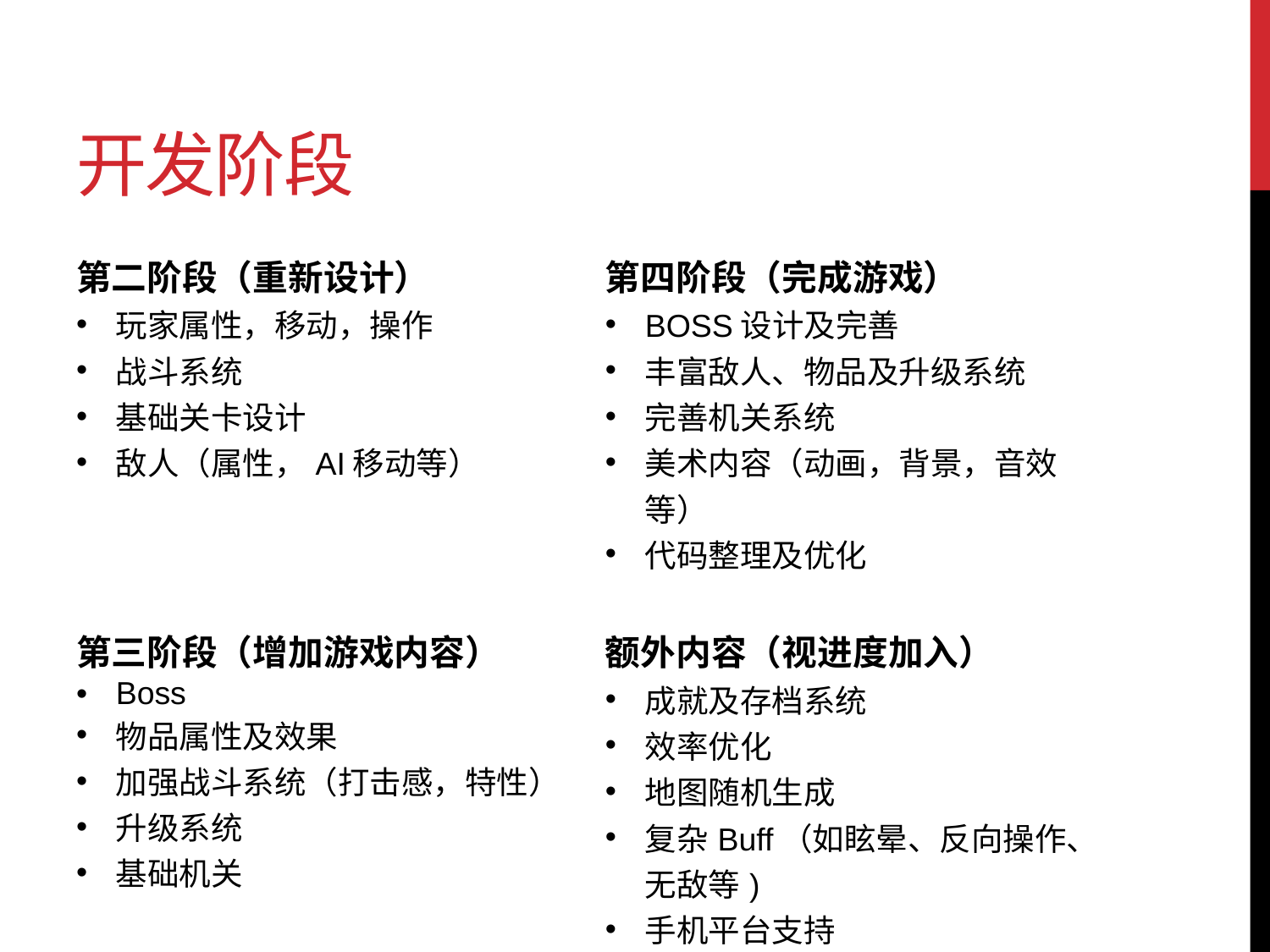

# 开发阶段
| 第二阶段（重新设计） 玩家属性，移动，操作 战斗系统 基础关卡设计 敌人（属性，AI移动等） | 第四阶段（完成游戏） BOSS设计及完善 丰富敌人、物品及升级系统 完善机关系统 美术内容（动画，背景，音效等） 代码整理及优化 |
| --- | --- |
| 第三阶段（增加游戏内容） Boss 物品属性及效果 加强战斗系统（打击感，特性） 升级系统 基础机关 | 额外内容（视进度加入） 成就及存档系统 效率优化 地图随机生成 复杂Buff（如眩晕、反向操作、无敌等) 手机平台支持 |